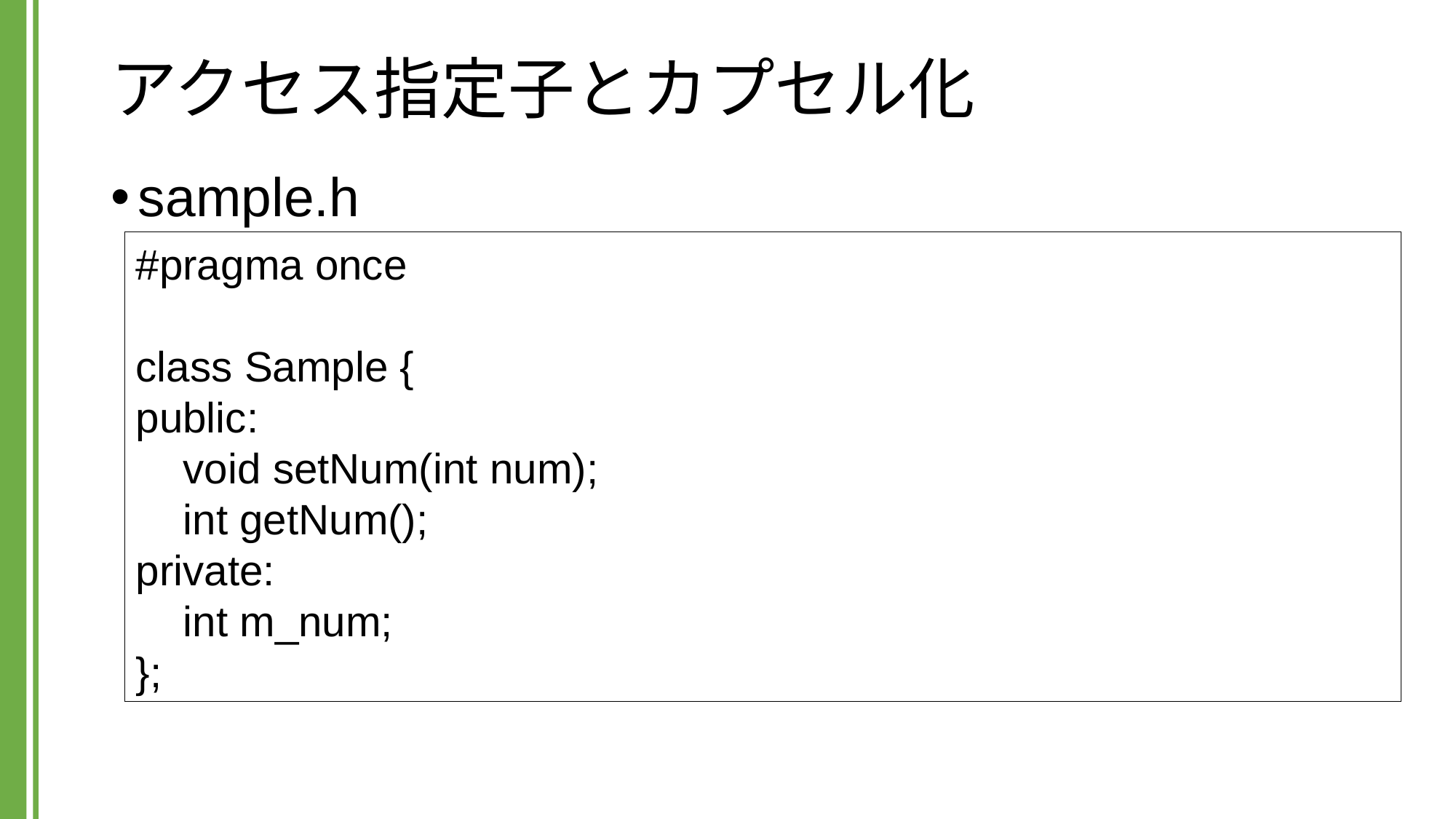

# アクセス指定子とカプセル化
sample.h

#pragma once

class Sample {
public:
    void setNum(int num);
    int getNum();
private:
    int m_num;
};